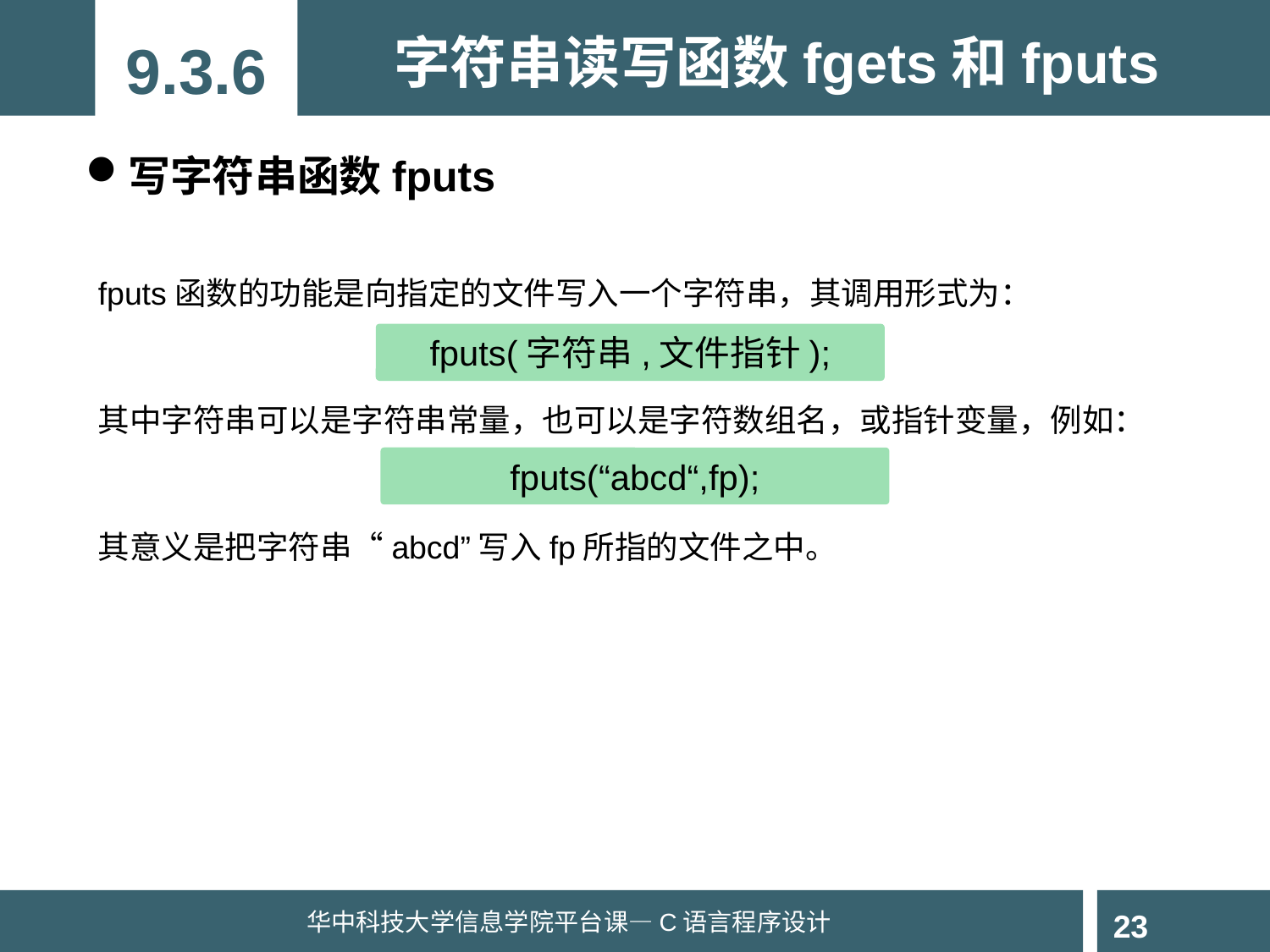

字符串读写函数fgets和fputs
9.3.6
写字符串函数fputs
fputs函数的功能是向指定的文件写入一个字符串，其调用形式为：

其中字符串可以是字符串常量，也可以是字符数组名，或指针变量，例如：

其意义是把字符串“abcd”写入fp所指的文件之中。
fputs(字符串,文件指针);
fputs(“abcd“,fp);